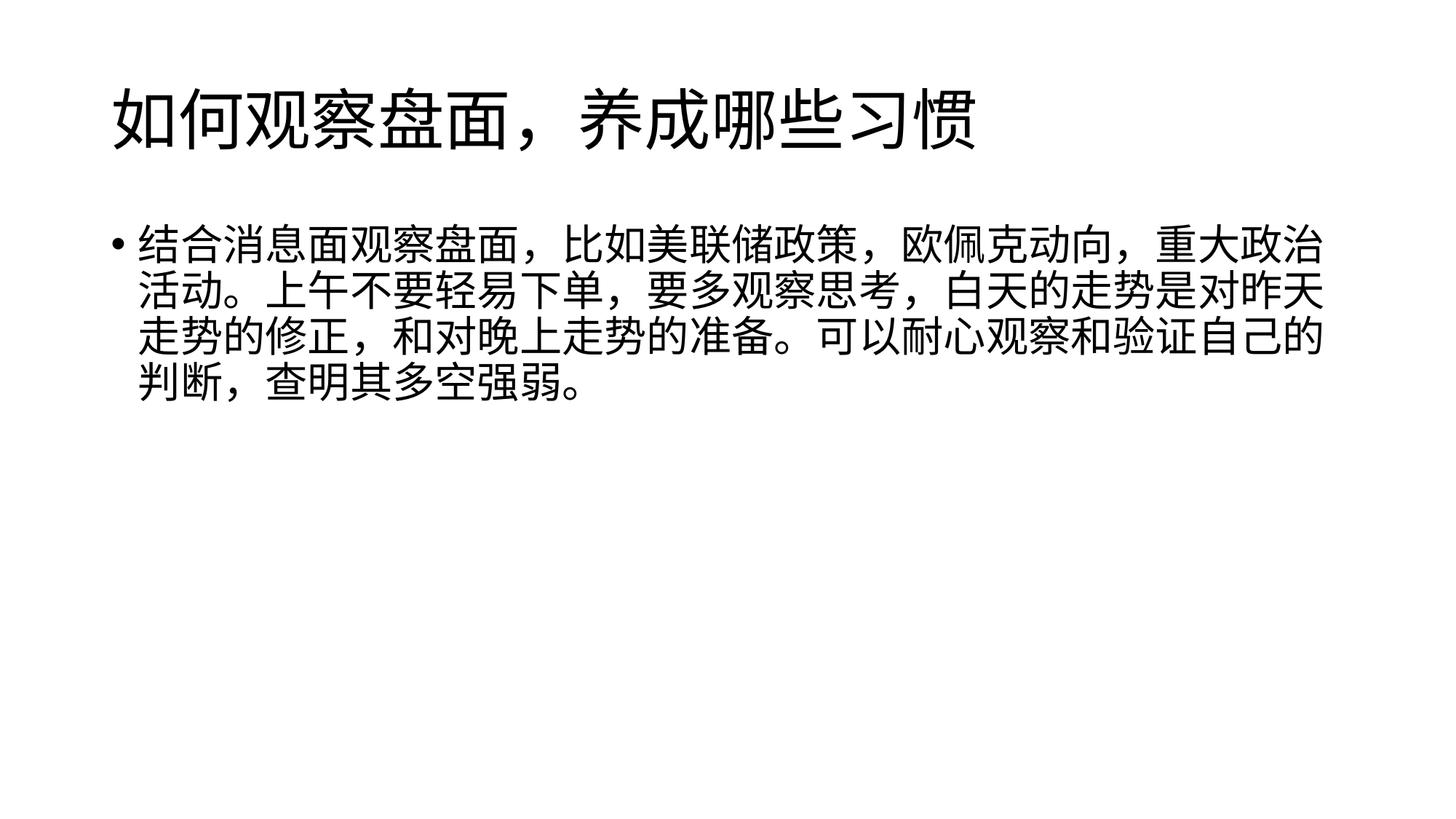

# 如何观察盘面，养成哪些习惯
结合消息面观察盘面，比如美联储政策，欧佩克动向，重大政治活动。上午不要轻易下单，要多观察思考，白天的走势是对昨天走势的修正，和对晚上走势的准备。可以耐心观察和验证自己的判断，查明其多空强弱。